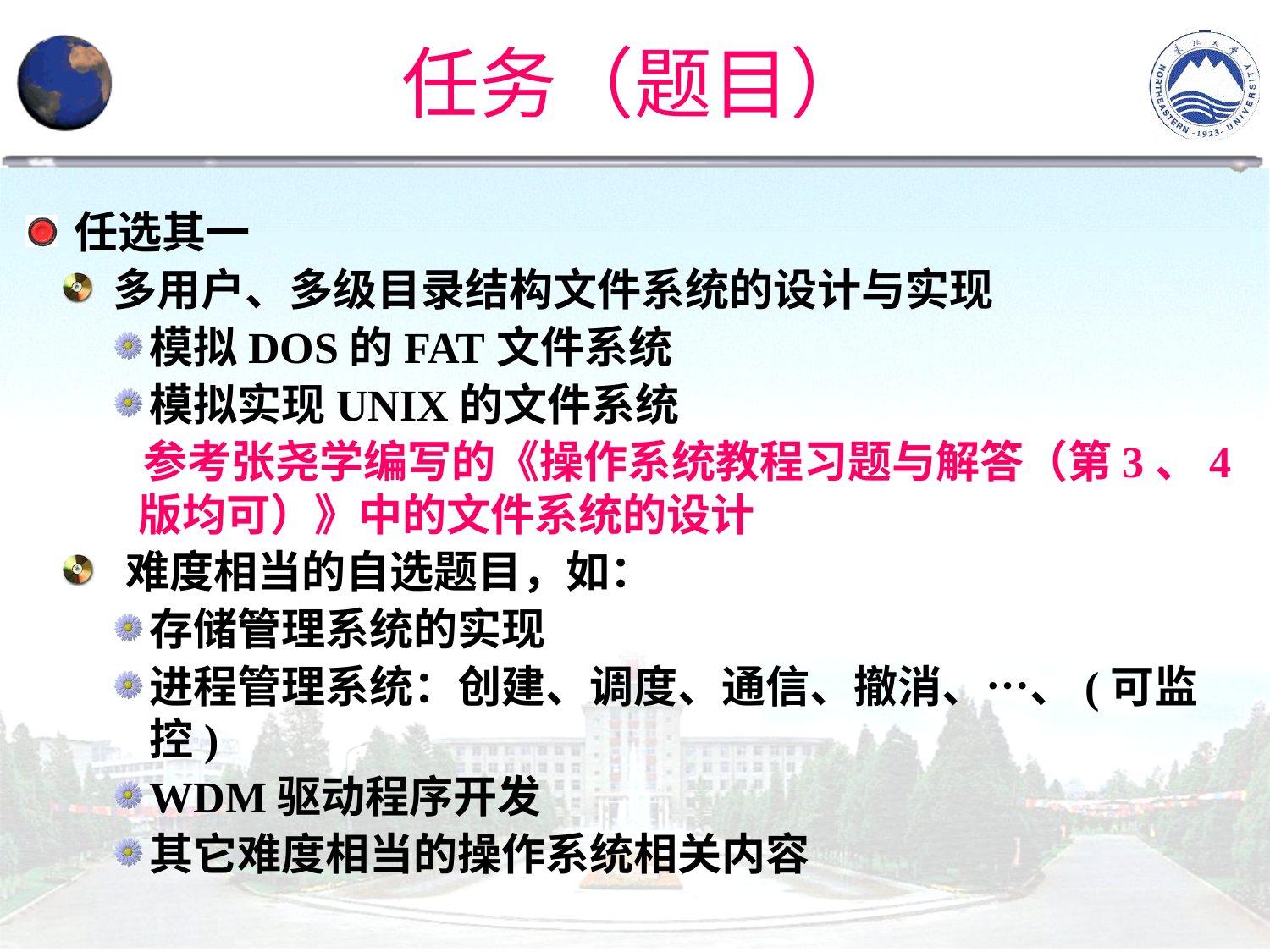

# 任务（题目）
任选其一
多用户、多级目录结构文件系统的设计与实现
模拟DOS的FAT文件系统
模拟实现UNIX的文件系统
  参考张尧学编写的《操作系统教程习题与解答（第3、4版均可）》中的文件系统的设计
难度相当的自选题目，如：
存储管理系统的实现
进程管理系统：创建、调度、通信、撤消、…、(可监控)
WDM驱动程序开发
其它难度相当的操作系统相关内容